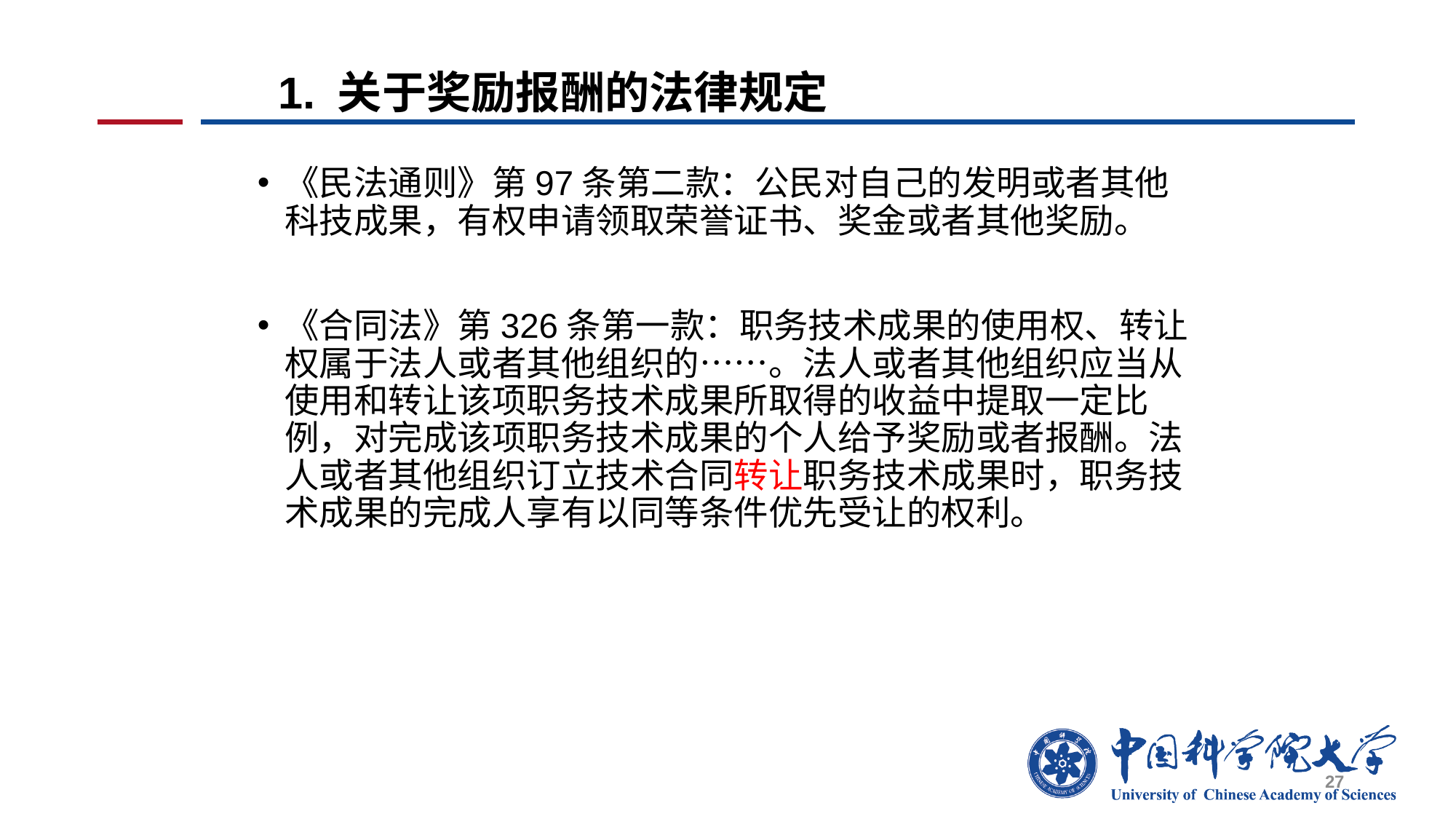

27

# 1. 关于奖励报酬的法律规定
《民法通则》第97条第二款：公民对自己的发明或者其他科技成果，有权申请领取荣誉证书、奖金或者其他奖励。

《合同法》第326条第一款：职务技术成果的使用权、转让权属于法人或者其他组织的……。法人或者其他组织应当从使用和转让该项职务技术成果所取得的收益中提取一定比例，对完成该项职务技术成果的个人给予奖励或者报酬。法人或者其他组织订立技术合同转让职务技术成果时，职务技术成果的完成人享有以同等条件优先受让的权利。